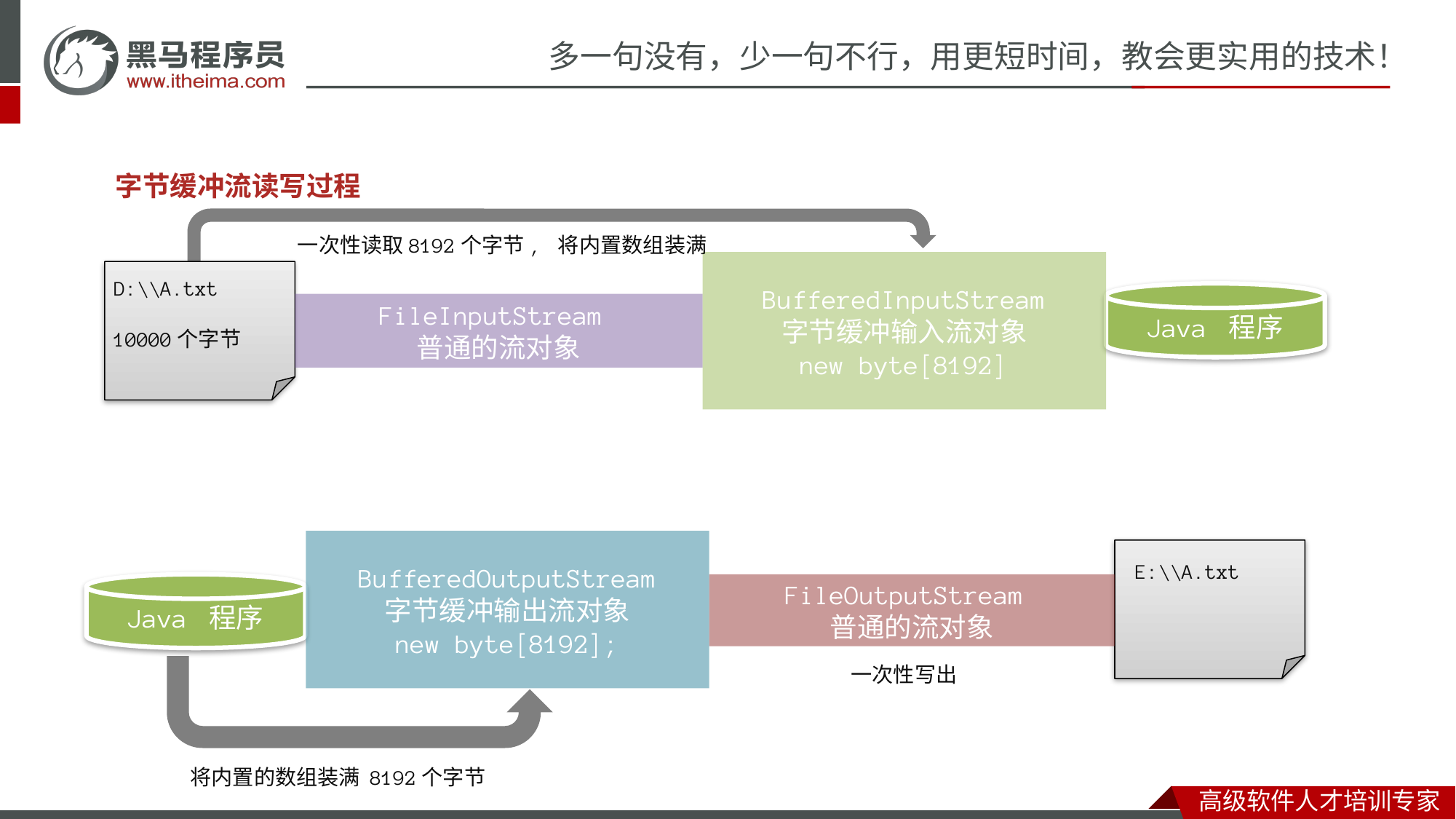

字节缓冲流读写过程

一次性读取8192个字节, 将内置数组装满
BufferedInputStream
字节缓冲输入流对象
new byte[8192]

D:\\A.txt

10000个字节
Java 程序
FileInputStream
普通的流对象
BufferedOutputStream
字节缓冲输出流对象
new byte[8192];

E:\\A.txt

Java 程序
FileOutputStream
普通的流对象

一次性写出
将内置的数组装满 8192个字节